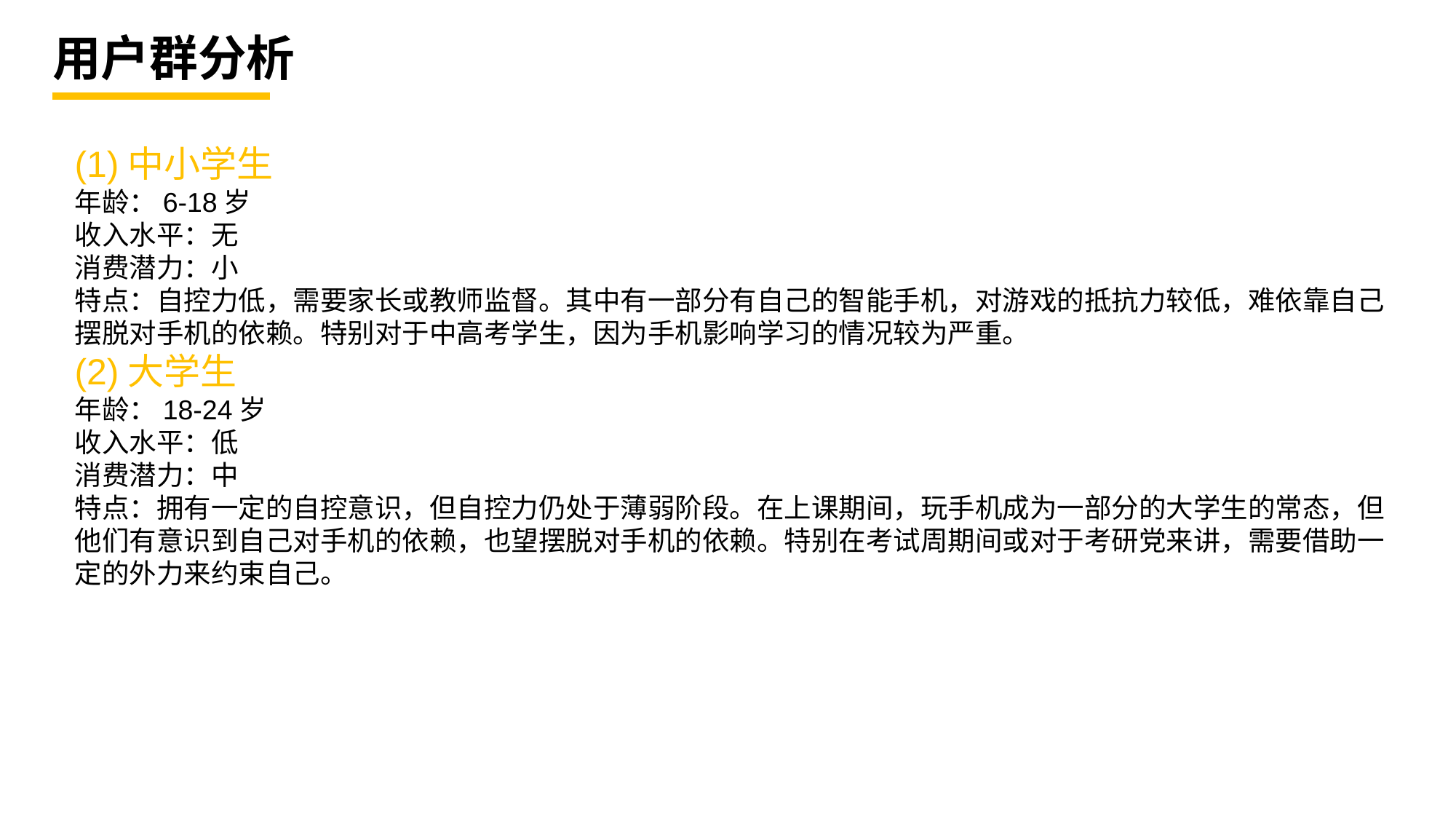

# 用户群分析
(1)中小学生
年龄：6-18岁
收入水平：无
消费潜力：小
特点：自控力低，需要家长或教师监督。其中有一部分有自己的智能手机，对游戏的抵抗力较低，难依靠自己摆脱对手机的依赖。特别对于中高考学生，因为手机影响学习的情况较为严重。
(2)大学生
年龄：18-24岁
收入水平：低
消费潜力：中
特点：拥有一定的自控意识，但自控力仍处于薄弱阶段。在上课期间，玩手机成为一部分的大学生的常态，但他们有意识到自己对手机的依赖，也望摆脱对手机的依赖。特别在考试周期间或对于考研党来讲，需要借助一定的外力来约束自己。